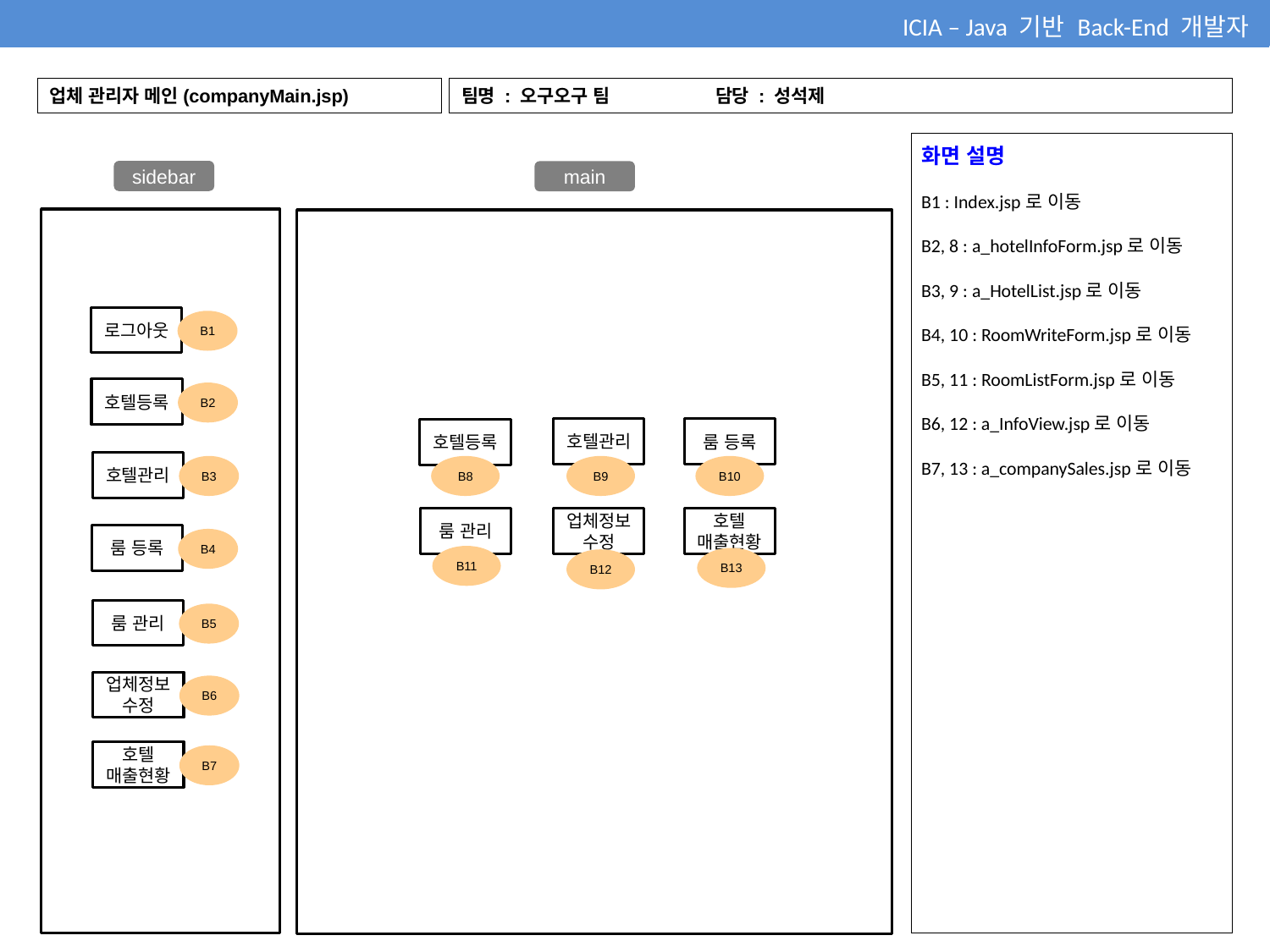

ICIA – Java 기반 Back-End 개발자
업체 관리자 메인(companyMain.jsp)
팀명 : 오구오구 팀	담당 : 성석제
화면 설명

B1 : Index.jsp로 이동

B2, 8 : a_hotelInfoForm.jsp로 이동

B3, 9 : a_HotelList.jsp로 이동

B4, 10 : RoomWriteForm.jsp로 이동

B5, 11 : RoomListForm.jsp로 이동

B6, 12 : a_InfoView.jsp로 이동

B7, 13 : a_companySales.jsp로 이동

sidebar
main

로그아웃
B1
호텔등록
B2
호텔관리
룸 등록
호텔등록
호텔관리
B3
B8
B9
B10
룸 관리
업체정보 수정
호텔
매출현황
룸 등록
B4
B11
B13
B12
룸 관리
B5
업체정보
수정
B6
호텔
매출현황
B7